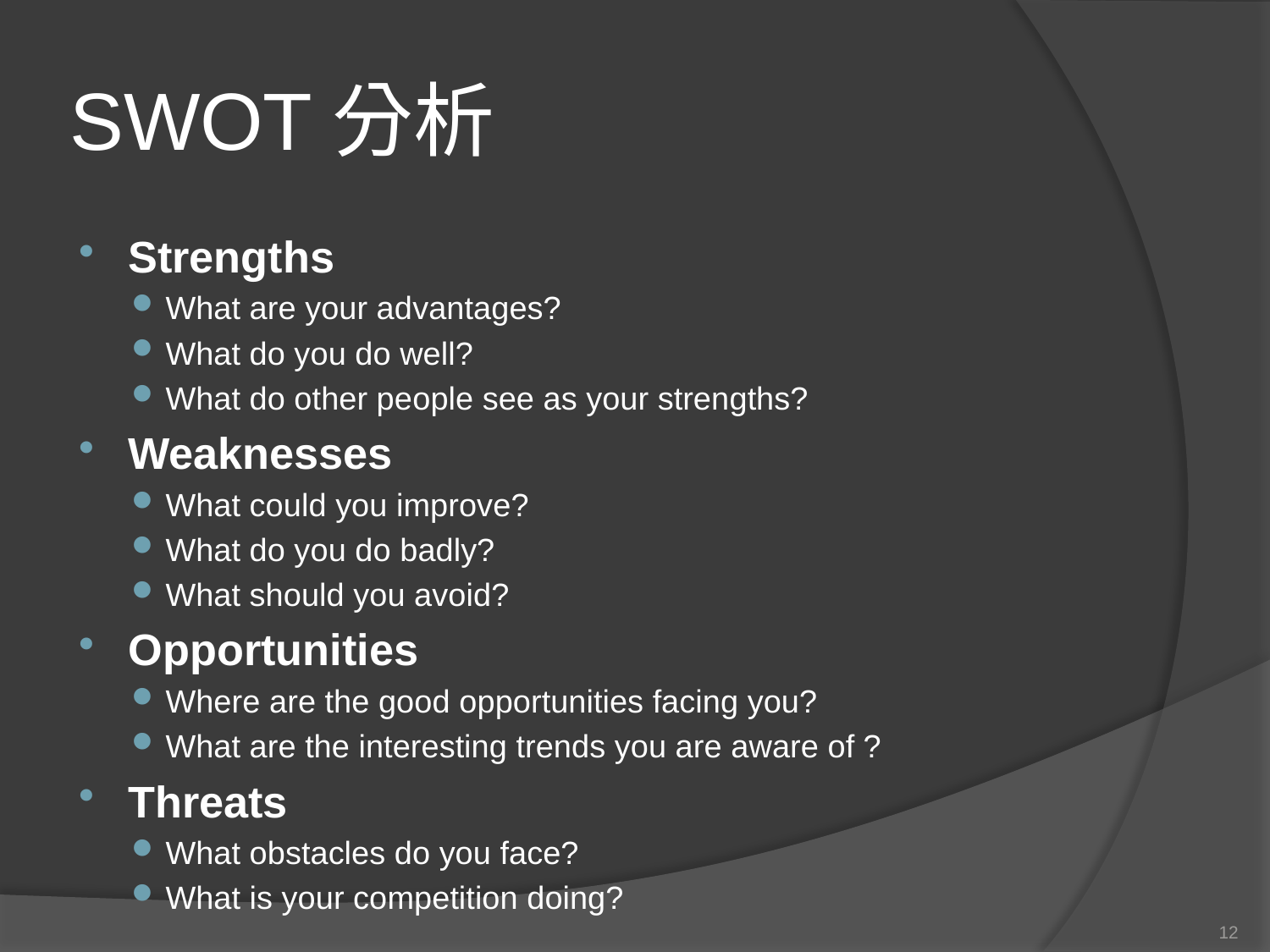

# SWOT分析
Strengths
What are your advantages?
What do you do well?
What do other people see as your strengths?
Weaknesses
What could you improve?
What do you do badly?
What should you avoid?
Opportunities
Where are the good opportunities facing you?
What are the interesting trends you are aware of ?
Threats
What obstacles do you face?
What is your competition doing?
12